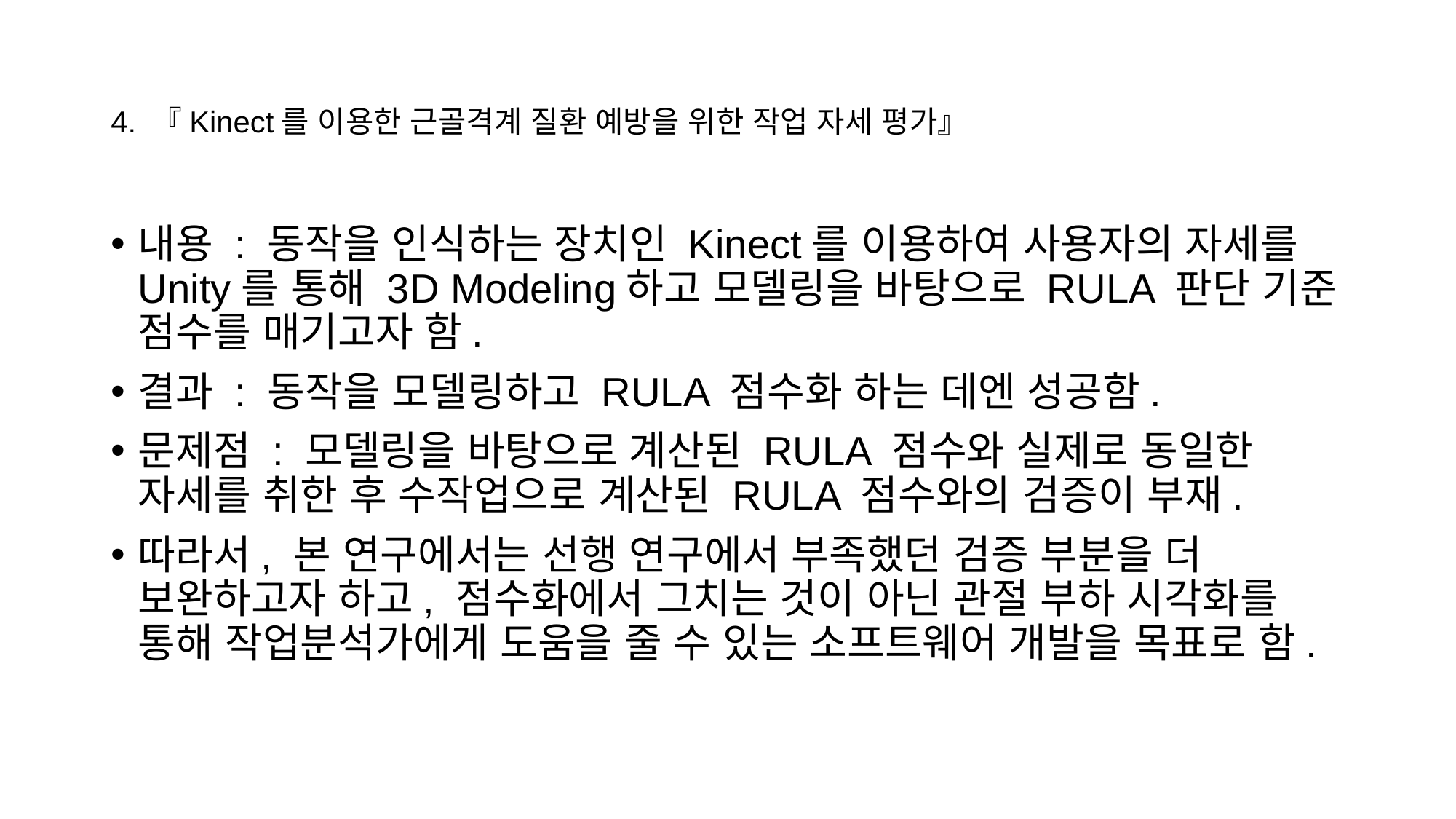

# 4. 『Kinect를 이용한 근골격계 질환 예방을 위한 작업 자세 평가』
내용 : 동작을 인식하는 장치인 Kinect를 이용하여 사용자의 자세를 Unity를 통해 3D Modeling하고 모델링을 바탕으로 RULA 판단 기준 점수를 매기고자 함.
결과 : 동작을 모델링하고 RULA 점수화 하는 데엔 성공함.
문제점 : 모델링을 바탕으로 계산된 RULA 점수와 실제로 동일한 자세를 취한 후 수작업으로 계산된 RULA 점수와의 검증이 부재.
따라서, 본 연구에서는 선행 연구에서 부족했던 검증 부분을 더 보완하고자 하고, 점수화에서 그치는 것이 아닌 관절 부하 시각화를 통해 작업분석가에게 도움을 줄 수 있는 소프트웨어 개발을 목표로 함.